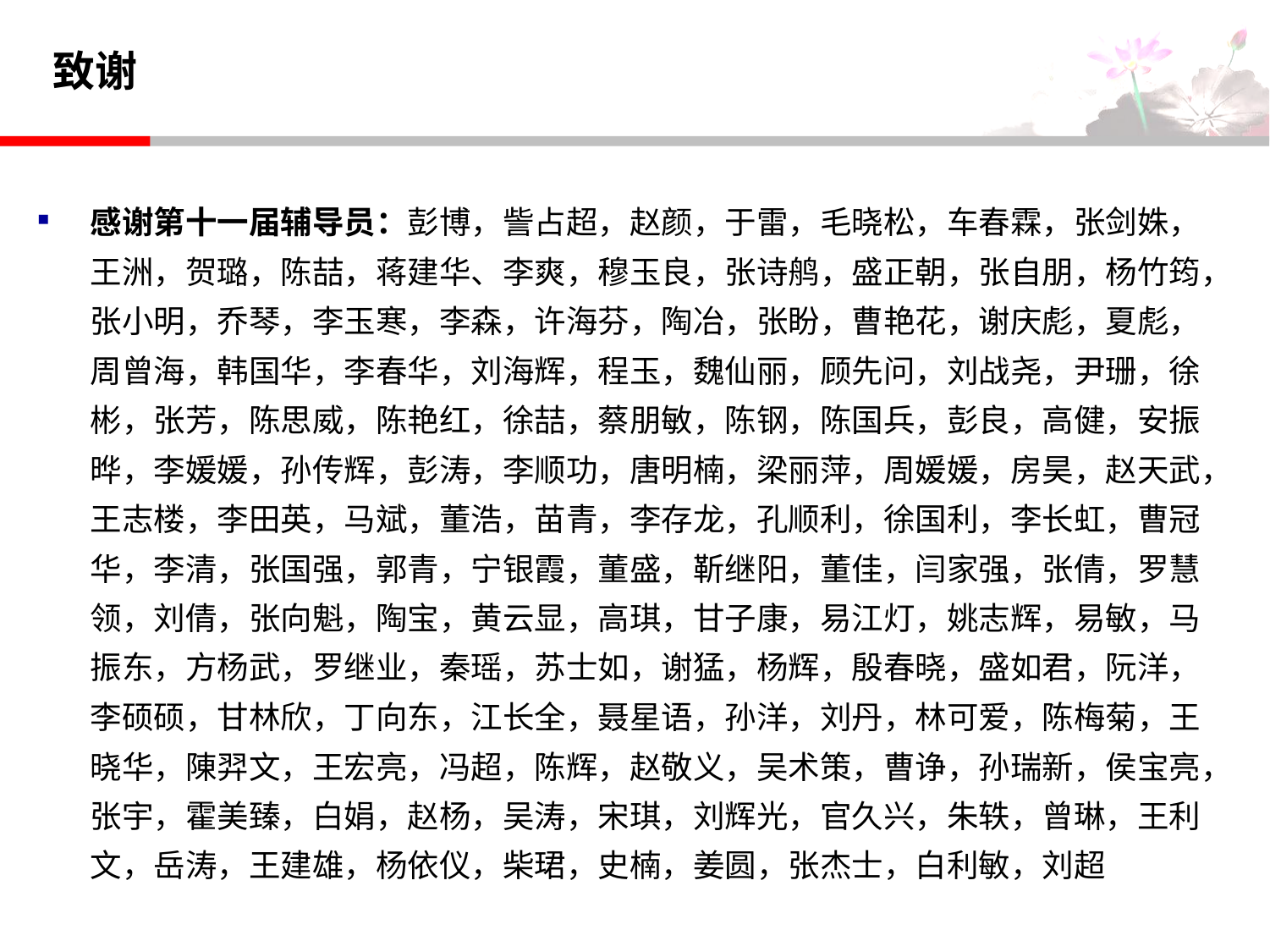

致谢
感谢第十一届辅导员：彭博，訾占超，赵颜，于雷，毛晓松，车春霖，张剑姝，王洲，贺璐，陈喆，蒋建华、李爽，穆玉良，张诗鸼，盛正朝，张自朋，杨竹筠，张小明，乔琴，李玉寒，李森，许海芬，陶冶，张盼，曹艳花，谢庆彪，夏彪，周曾海，韩国华，李春华，刘海辉，程玉，魏仙丽，顾先问，刘战尧，尹珊，徐彬，张芳，陈思威，陈艳红，徐喆，蔡朋敏，陈钢，陈国兵，彭良，高健，安振晔，李媛媛，孙传辉，彭涛，李顺功，唐明楠，梁丽萍，周媛媛，房昊，赵天武，王志楼，李田英，马斌，董浩，苗青，李存龙，孔顺利，徐国利，李长虹，曹冠华，李清，张国强，郭青，宁银霞，董盛，靳继阳，董佳，闫家强，张倩，罗慧领，刘倩，张向魁，陶宝，黄云显，高琪，甘子康，易江灯，姚志辉，易敏，马振东，方杨武，罗继业，秦瑶，苏士如，谢猛，杨辉，殷春晓，盛如君，阮洋，李硕硕，甘林欣，丁向东，江长全，聂星语，孙洋，刘丹，林可爱，陈梅菊，王晓华，陳羿文，王宏亮，冯超，陈辉，赵敬义，吴术策，曹诤，孙瑞新，侯宝亮，张宇，霍美臻，白娟，赵杨，吴涛，宋琪，刘辉光，官久兴，朱轶，曾琳，王利文，岳涛，王建雄，杨依仪，柴珺，史楠，姜圆，张杰士，白利敏，刘超